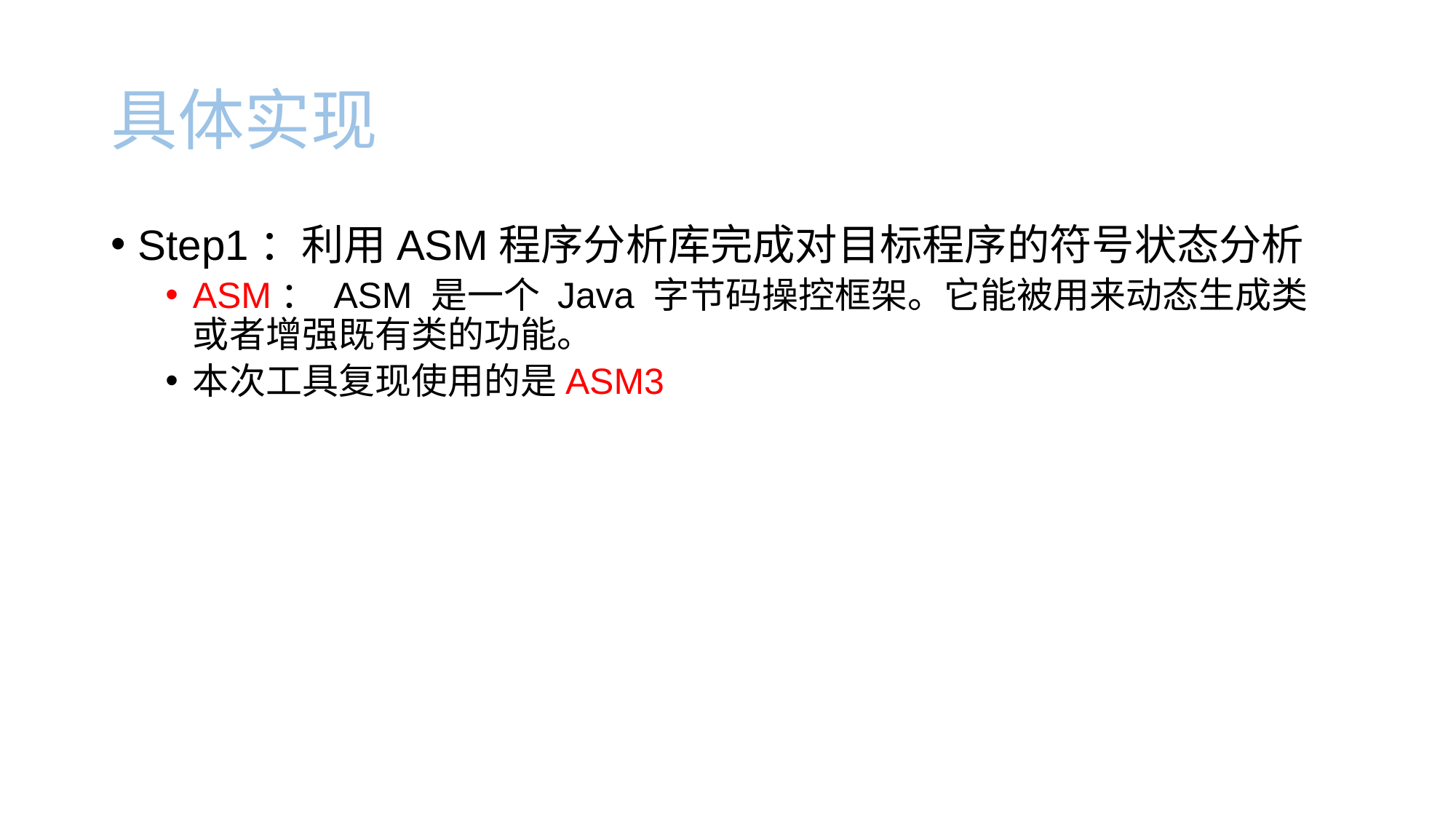

# 具体实现
Step1：利用ASM程序分析库完成对目标程序的符号状态分析
ASM： ASM 是一个 Java 字节码操控框架。它能被用来动态生成类或者增强既有类的功能。
本次工具复现使用的是ASM3